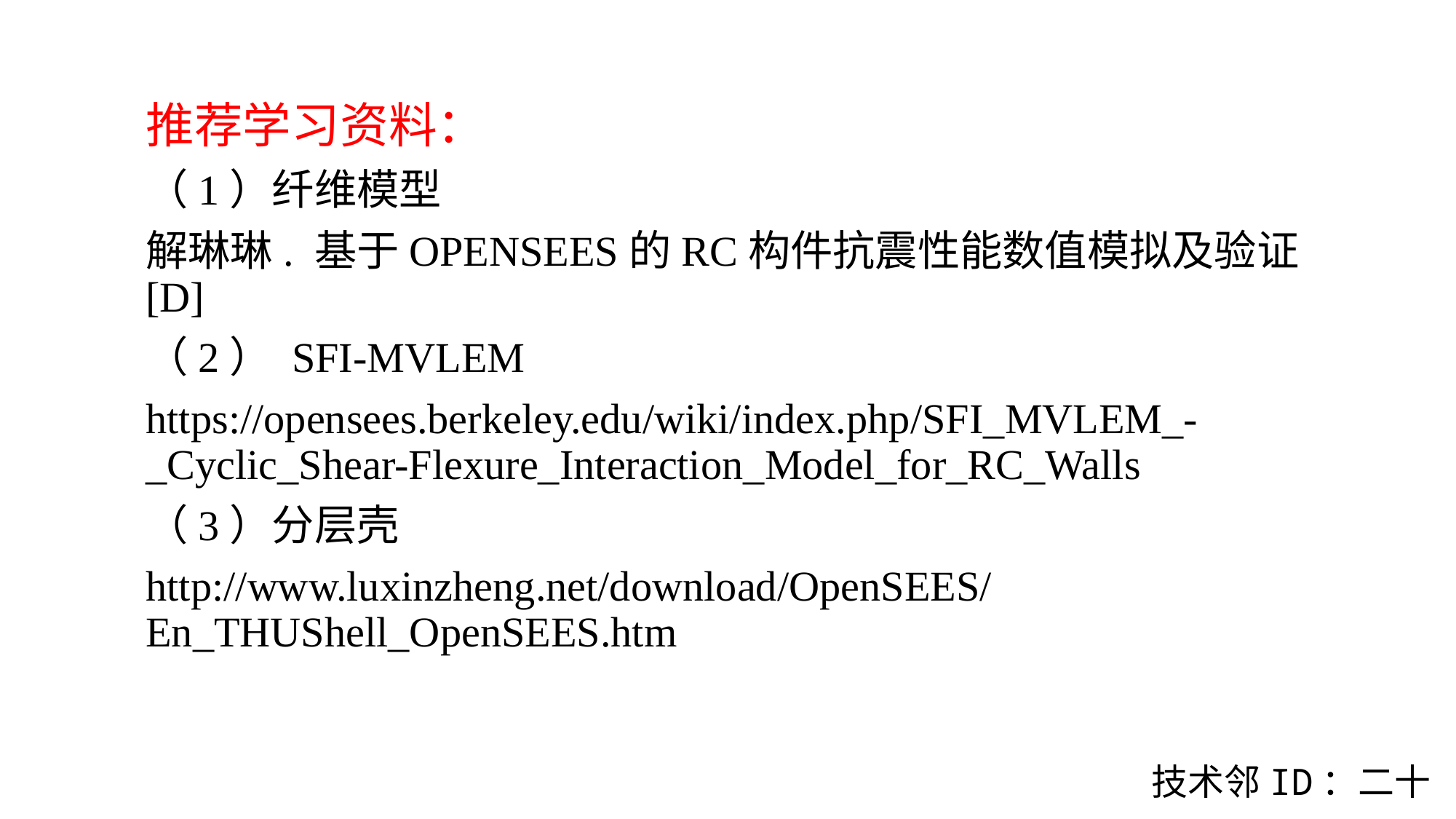

推荐学习资料：
（1）纤维模型
解琳琳. 基于OPENSEES的RC构件抗震性能数值模拟及验证[D]
（2） SFI-MVLEM
https://opensees.berkeley.edu/wiki/index.php/SFI_MVLEM_-_Cyclic_Shear-Flexure_Interaction_Model_for_RC_Walls
（3）分层壳
http://www.luxinzheng.net/download/OpenSEES/En_THUShell_OpenSEES.htm